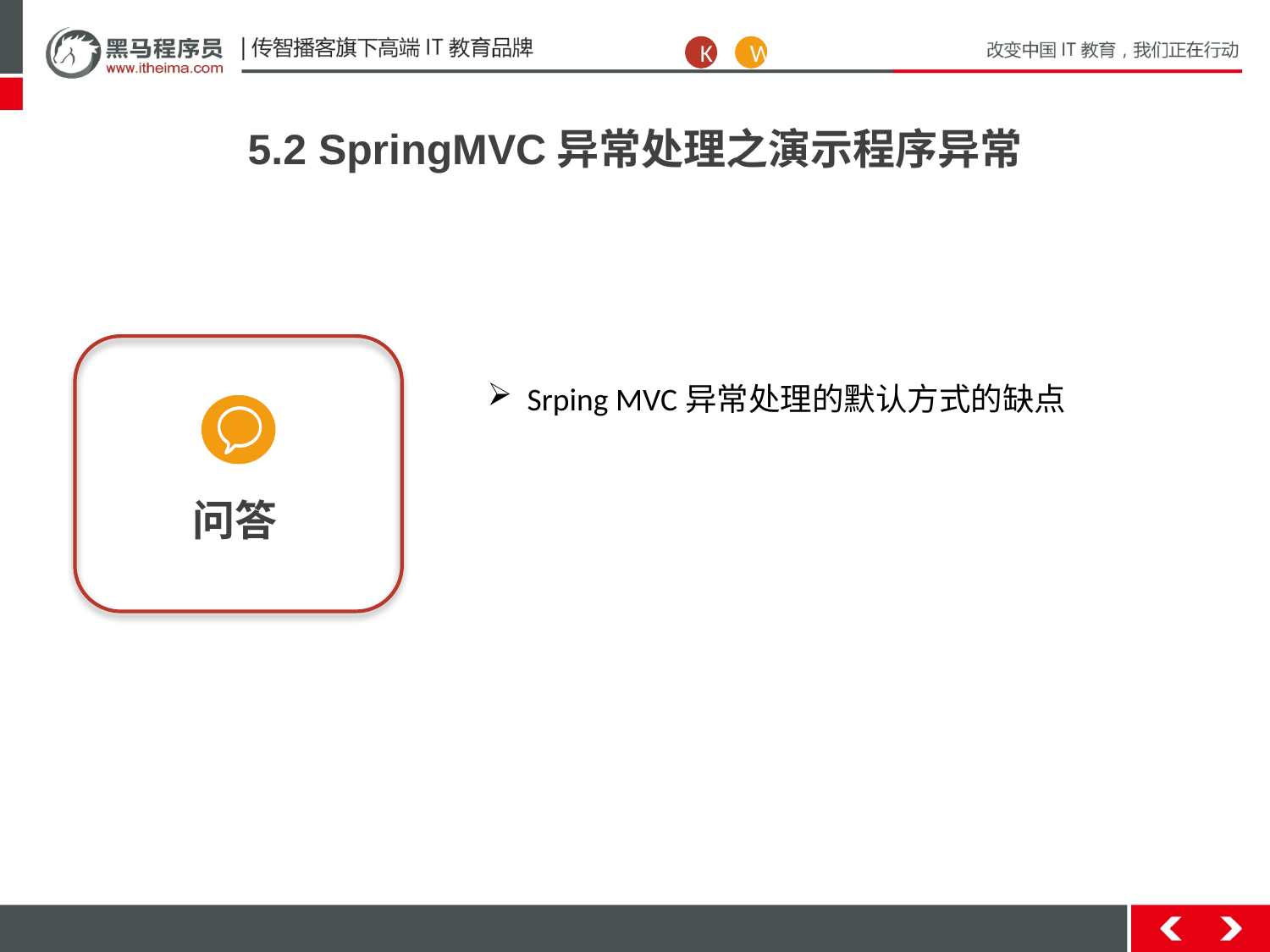

K
W
5.2 SpringMVC异常处理之演示程序异常

问答
Srping MVC异常处理的默认方式的缺点